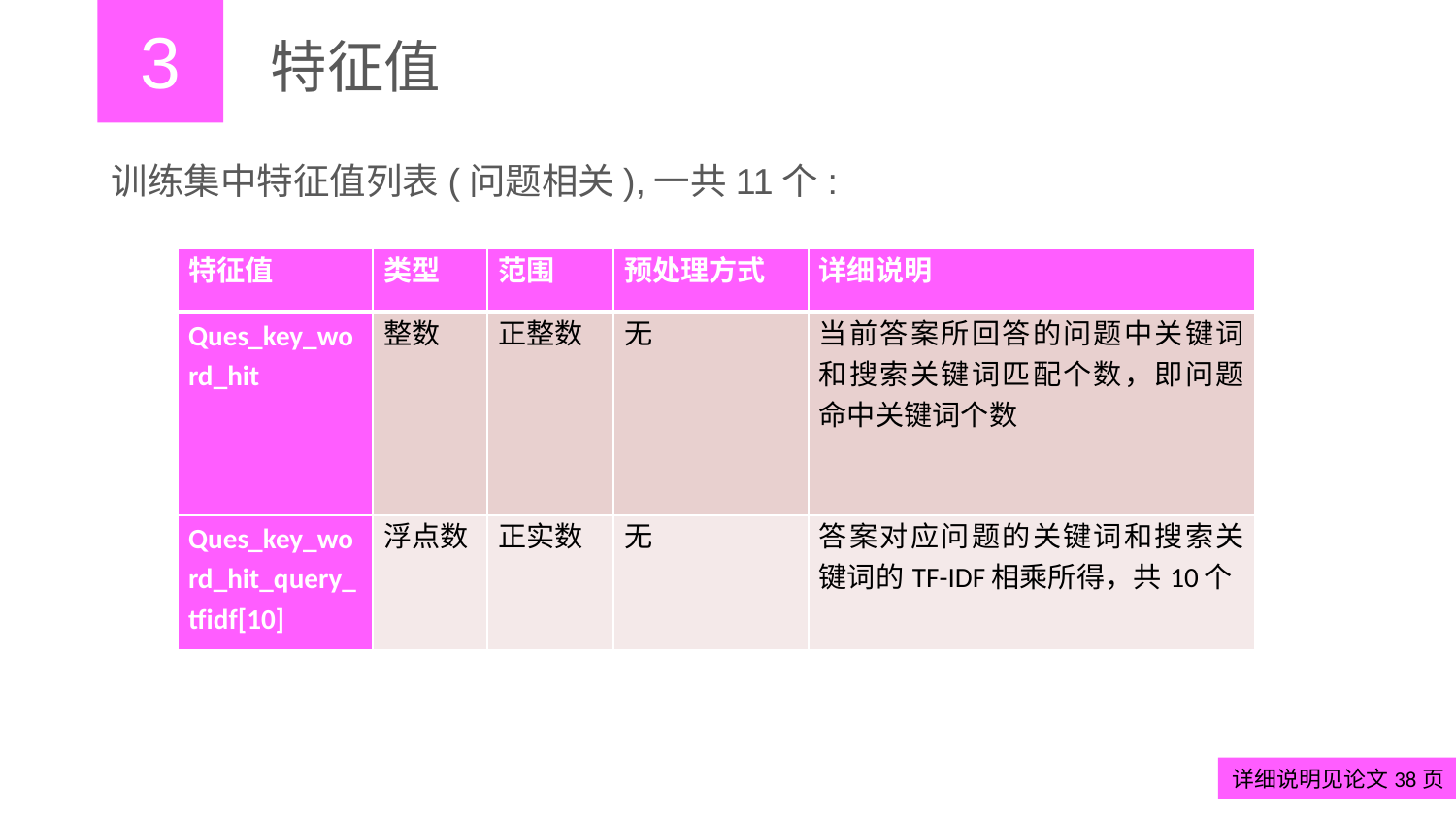

3
# 特征值
训练集中特征值列表(问题相关),一共11个:
| 特征值 | 类型 | 范围 | 预处理方式 | 详细说明 |
| --- | --- | --- | --- | --- |
| Ques\_key\_word\_hit | 整数 | 正整数 | 无 | 当前答案所回答的问题中关键词和搜索关键词匹配个数，即问题命中关键词个数 |
| Ques\_key\_word\_hit\_query\_tfidf[10] | 浮点数 | 正实数 | 无 | 答案对应问题的关键词和搜索关键词的TF-IDF相乘所得，共10个 |
详细说明见论文38页